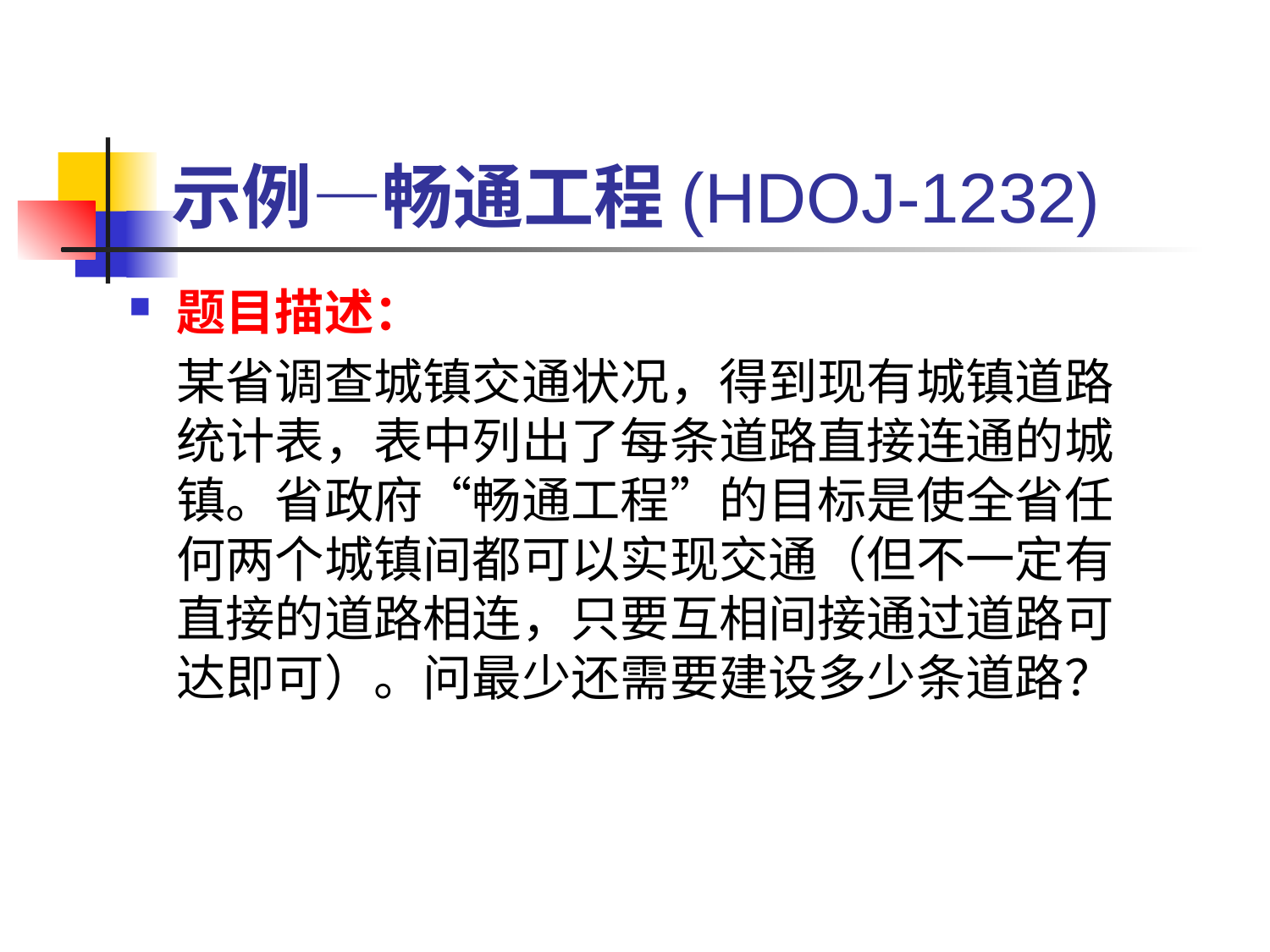

# 示例—畅通工程(HDOJ-1232)
题目描述：
	某省调查城镇交通状况，得到现有城镇道路统计表，表中列出了每条道路直接连通的城镇。省政府“畅通工程”的目标是使全省任何两个城镇间都可以实现交通（但不一定有直接的道路相连，只要互相间接通过道路可达即可）。问最少还需要建设多少条道路？